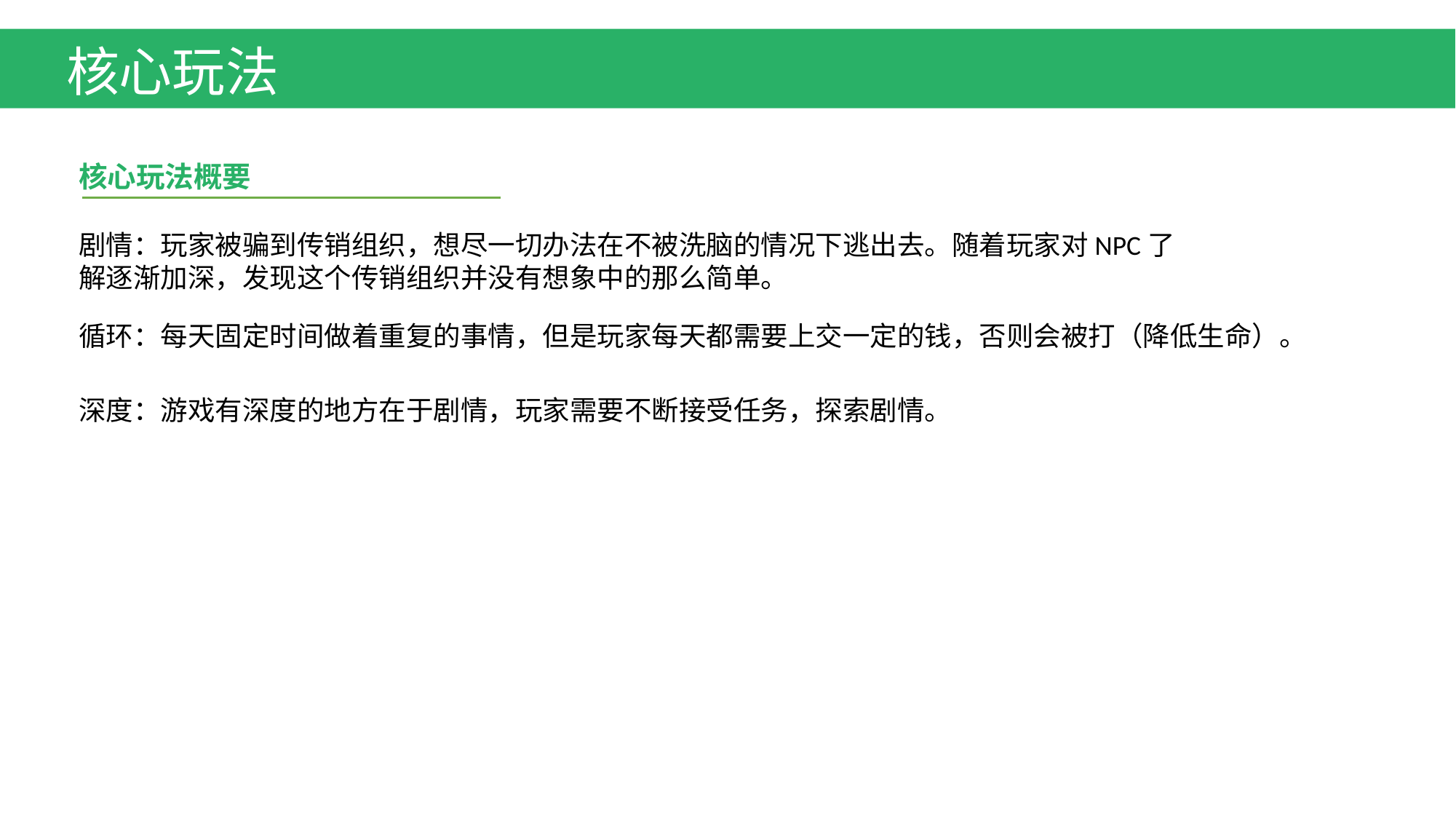

核心玩法
核心玩法概要
剧情：玩家被骗到传销组织，想尽一切办法在不被洗脑的情况下逃出去。随着玩家对NPC了解逐渐加深，发现这个传销组织并没有想象中的那么简单。
循环：每天固定时间做着重复的事情，但是玩家每天都需要上交一定的钱，否则会被打（降低生命）。
深度：游戏有深度的地方在于剧情，玩家需要不断接受任务，探索剧情。